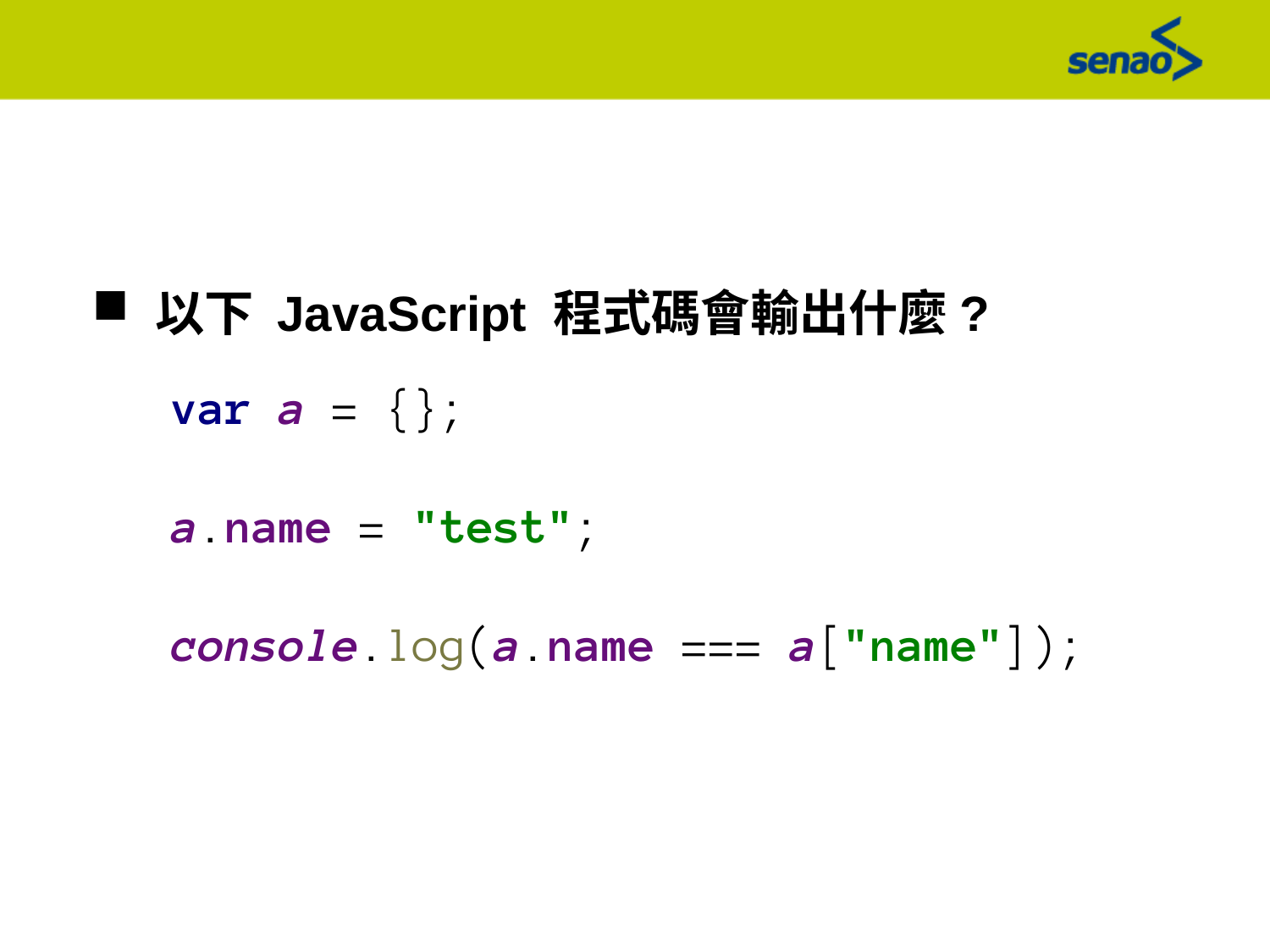

以下 JavaScript 程式碼會輸出什麼?
var a = {};
a.name = "test";
console.log(a.name === a["name"]);